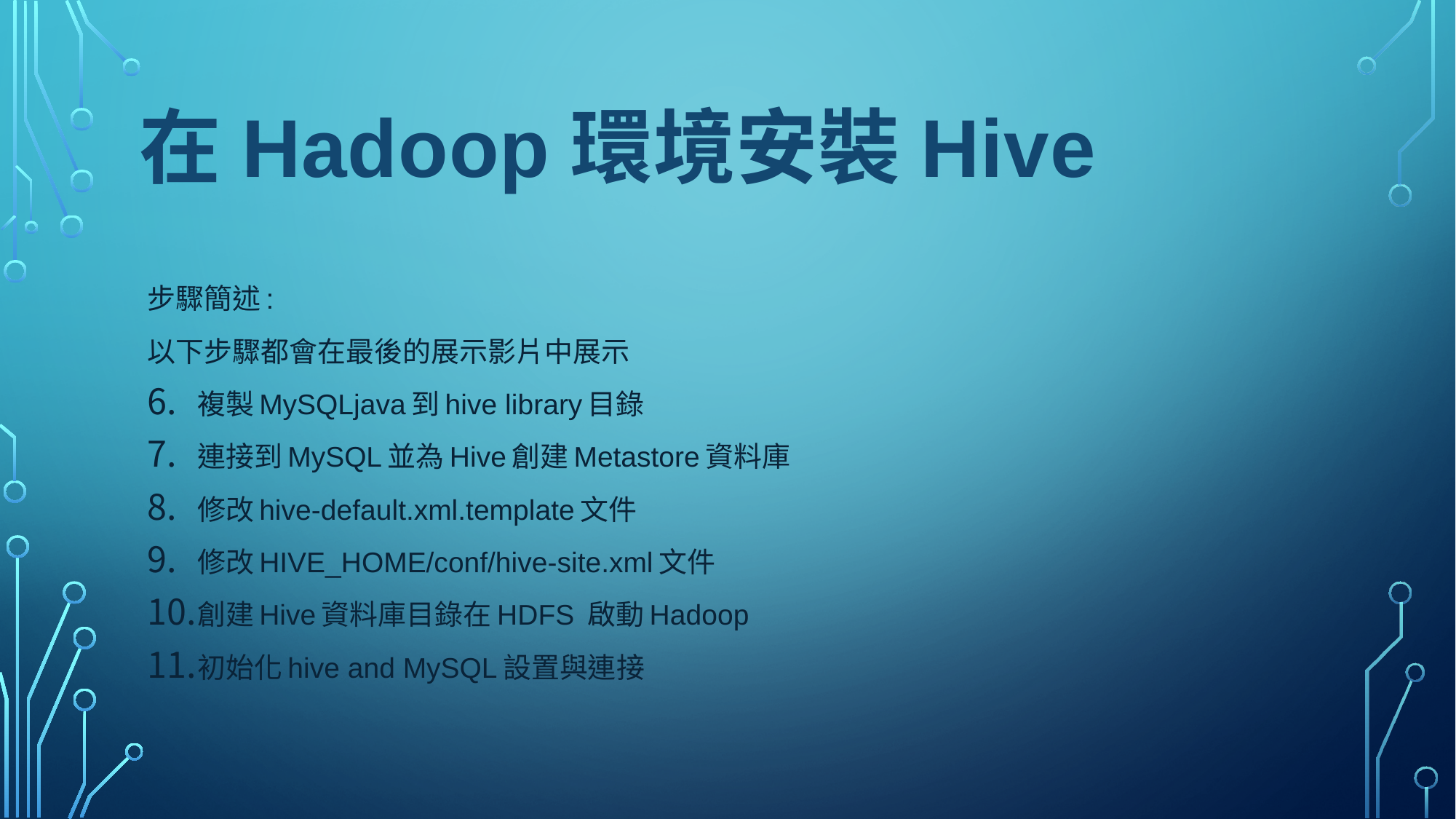

在Hadoop環境安裝Hive
步驟簡述:
以下步驟都會在最後的展示影片中展示
複製MySQLjava到hive library目錄
連接到MySQL並為Hive創建Metastore資料庫
修改hive-default.xml.template文件
修改HIVE_HOME/conf/hive-site.xml文件
創建Hive資料庫目錄在HDFS 啟動Hadoop
初始化hive and MySQL設置與連接